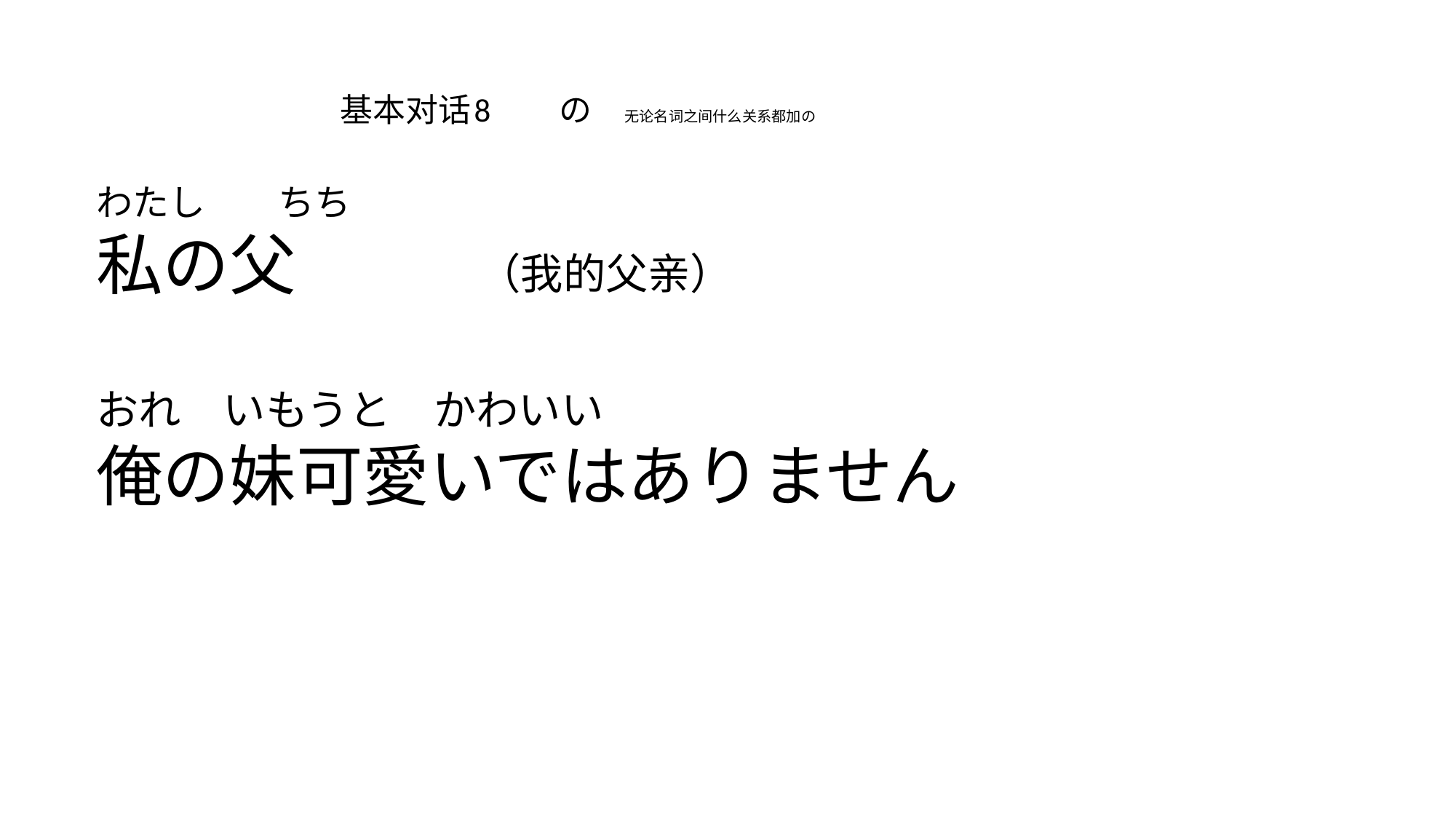

# 基本对话8　　の　无论名词之间什么关系都加の
わたし　　ちち
私の父　　　（我的父亲）

おれ　いもうと　かわいい
俺の妹可愛いではありません